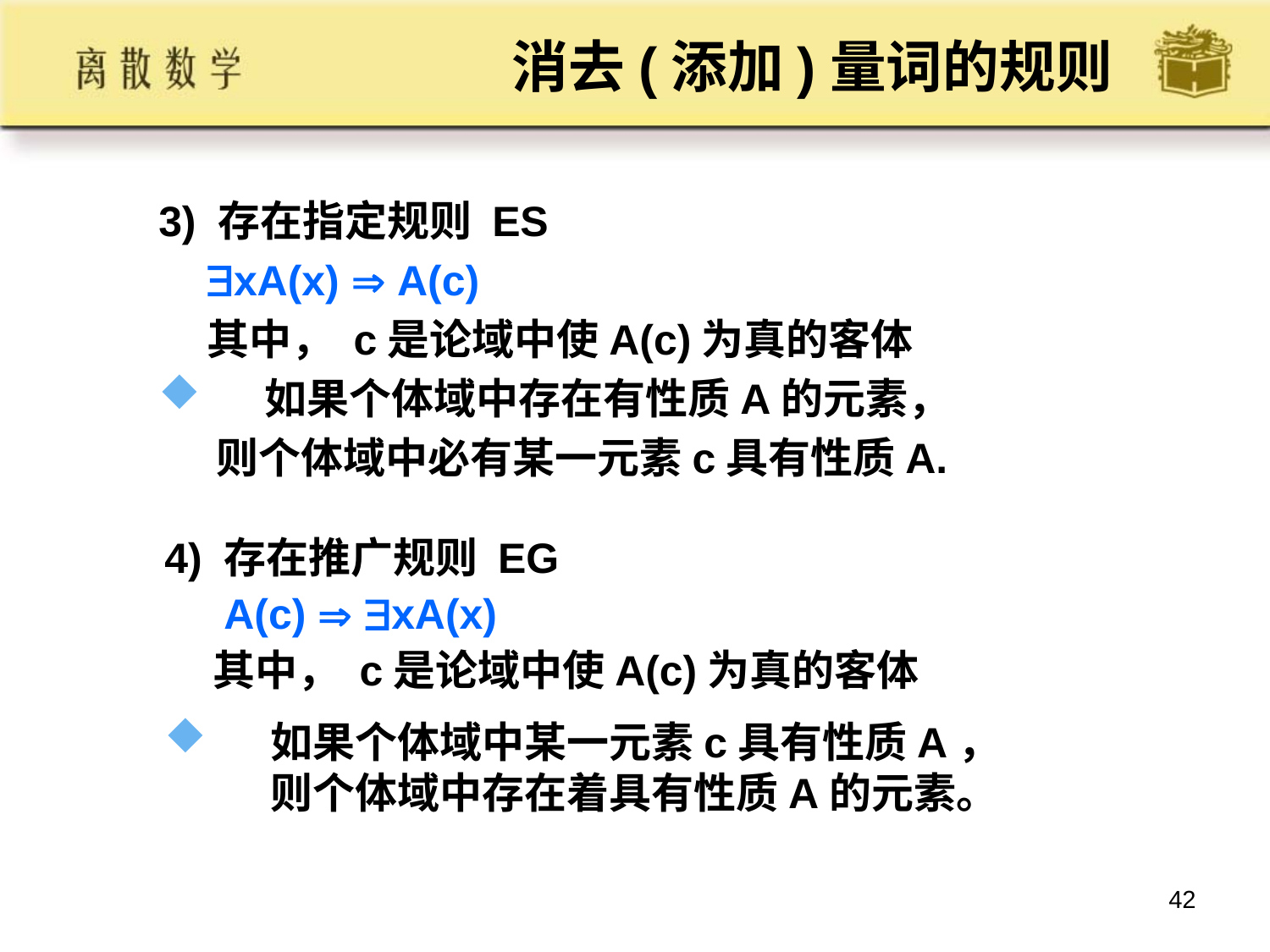

# 消去(添加)量词的规则
3) 存在指定规则 ES
    ∃xA(x) ⇒ A(c)
    其中， c是论域中使A(c)为真的客体
如果个体域中存在有性质A的元素，
     则个体域中必有某一元素c具有性质A.
4) 存在推广规则 EG
     A(c) ⇒ ∃xA(x)
    其中， c是论域中使A(c)为真的客体
如果个体域中某一元素c具有性质A，
则个体域中存在着具有性质A的元素。

42